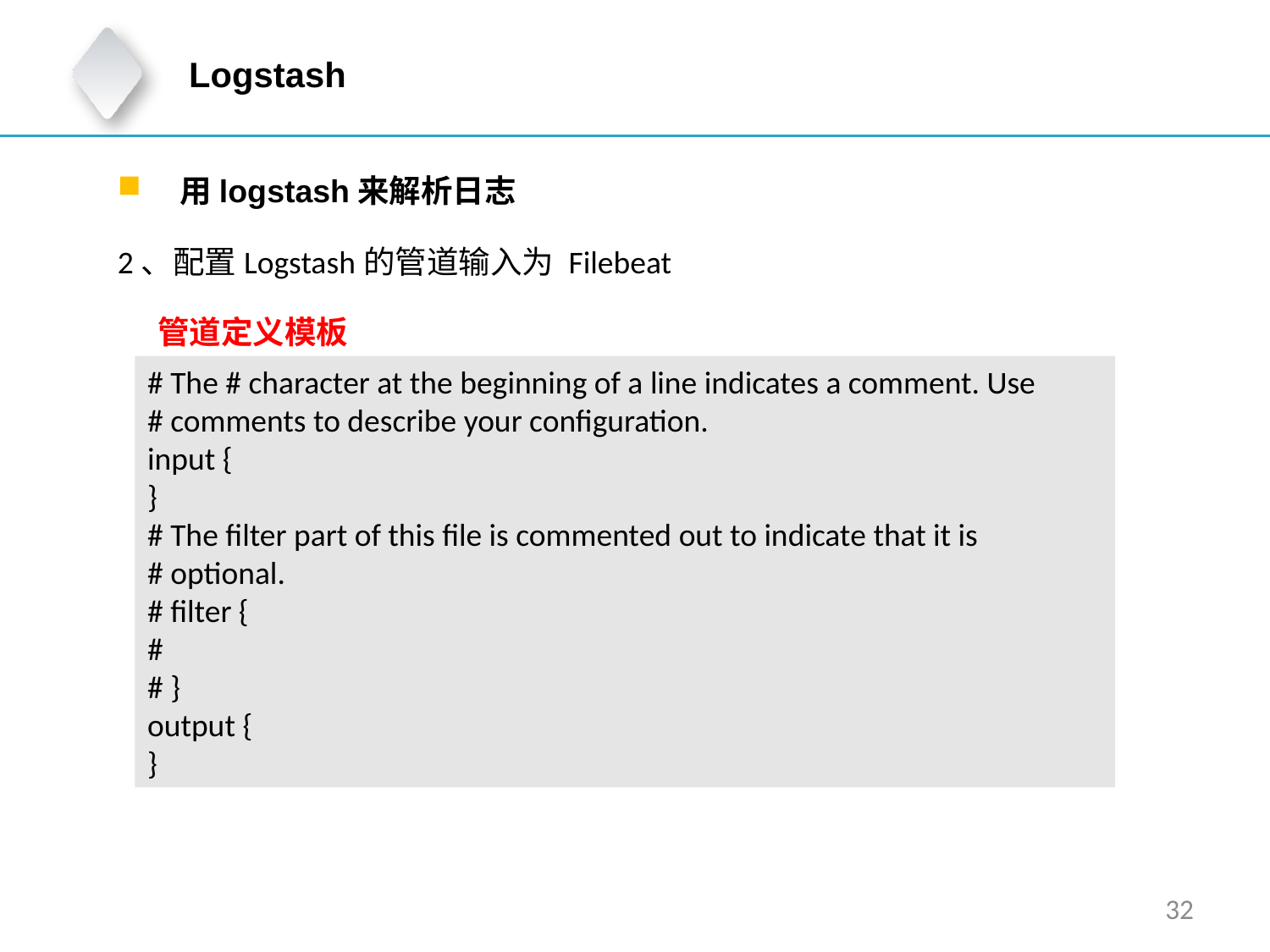

Logstash
 用logstash来解析日志
2、配置Logstash的管道输入为 Filebeat
管道定义模板
# The # character at the beginning of a line indicates a comment. Use
# comments to describe your configuration.
input {
}
# The filter part of this file is commented out to indicate that it is
# optional.
# filter {
#
# }
output {
}
32